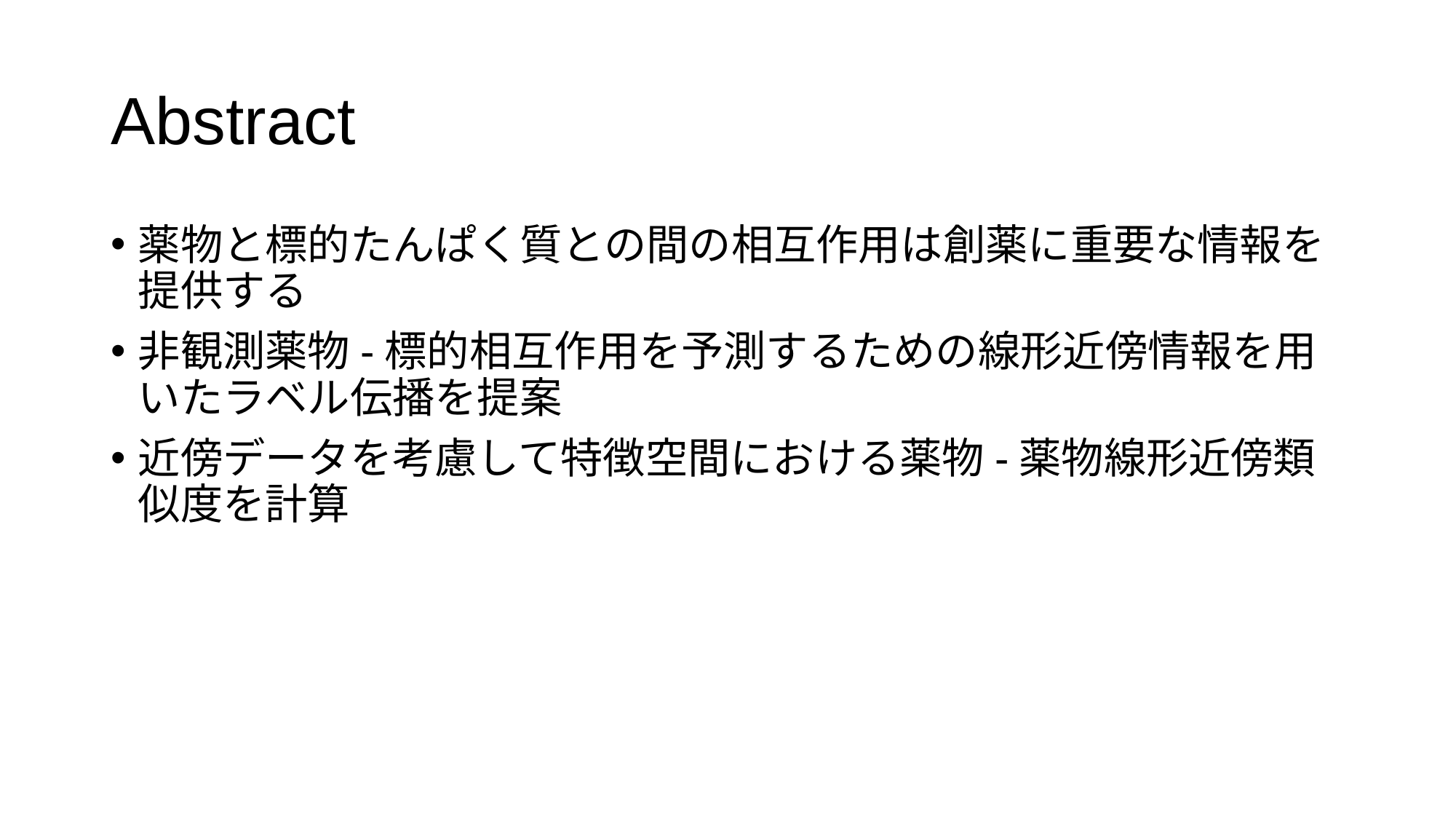

# Abstract
薬物と標的たんぱく質との間の相互作用は創薬に重要な情報を提供する
非観測薬物-標的相互作用を予測するための線形近傍情報を用いたラベル伝播を提案
近傍データを考慮して特徴空間における薬物-薬物線形近傍類似度を計算